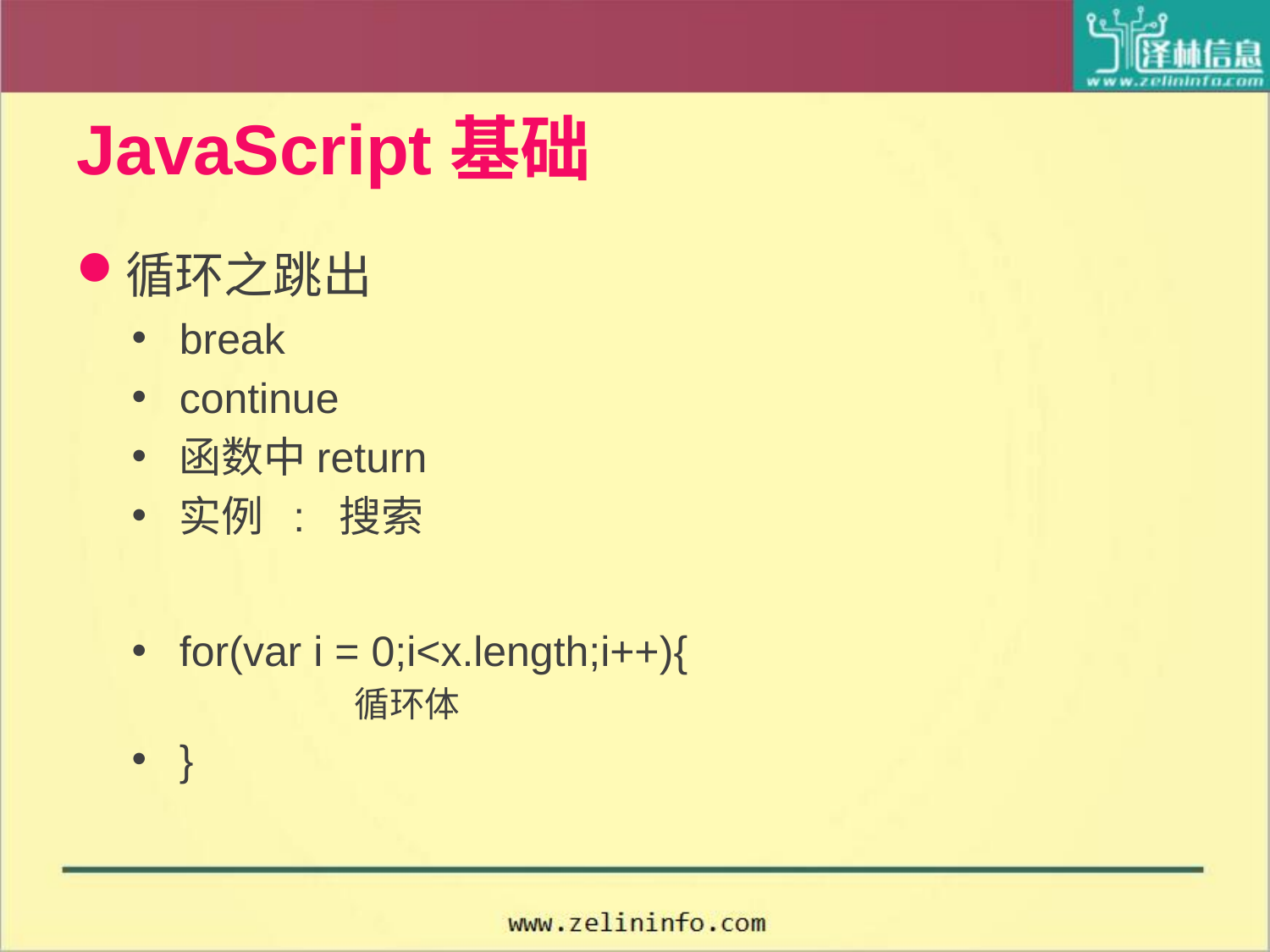

# JavaScript基础
循环之跳出
break
continue
函数中return
实例  :  搜索

for(var i = 0;i<x.length;i++){
	   循环体
}